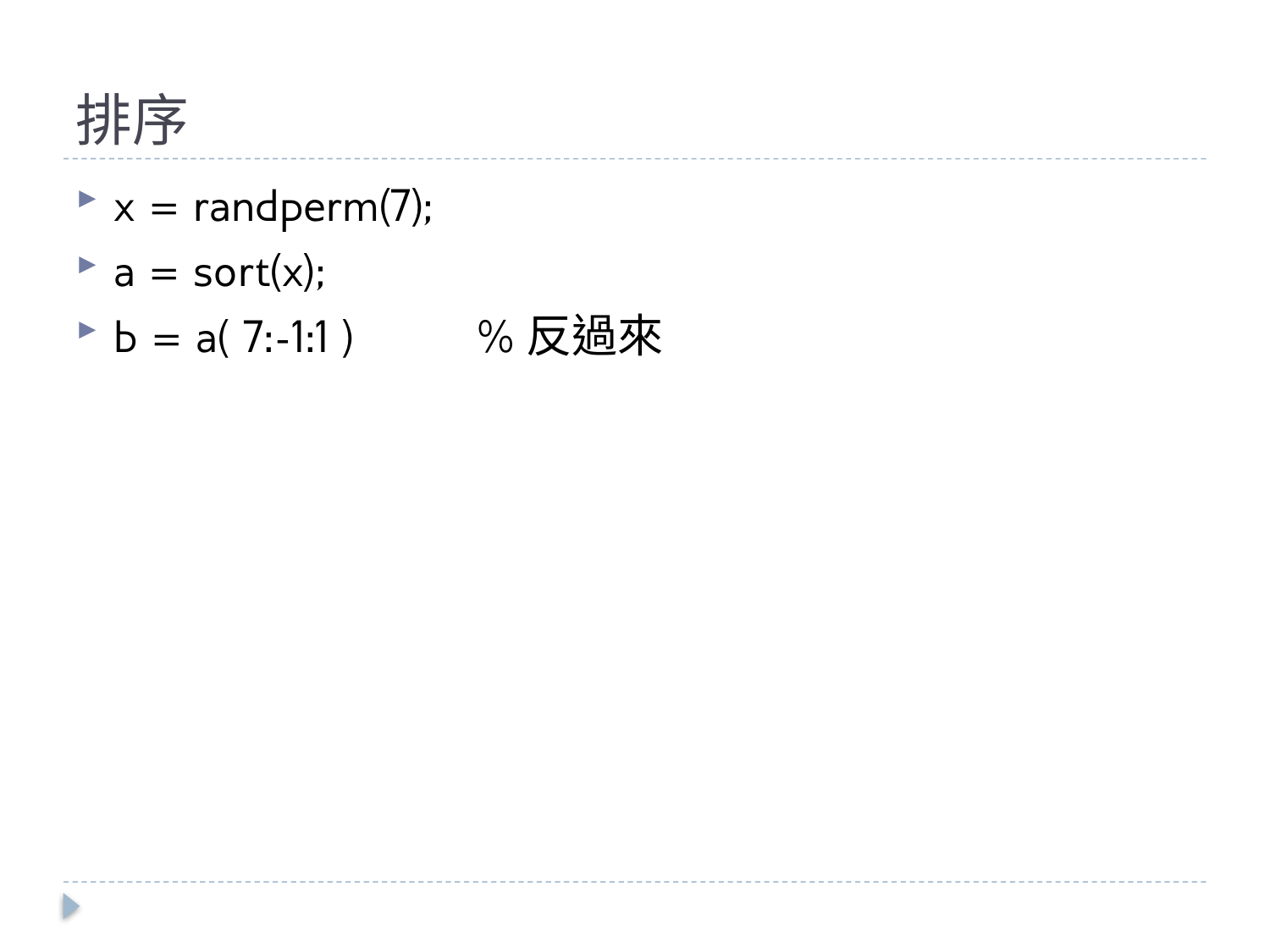

# 排序
x = randperm(7);
a = sort(x);
b = a( 7:-1:1 )         %反過來